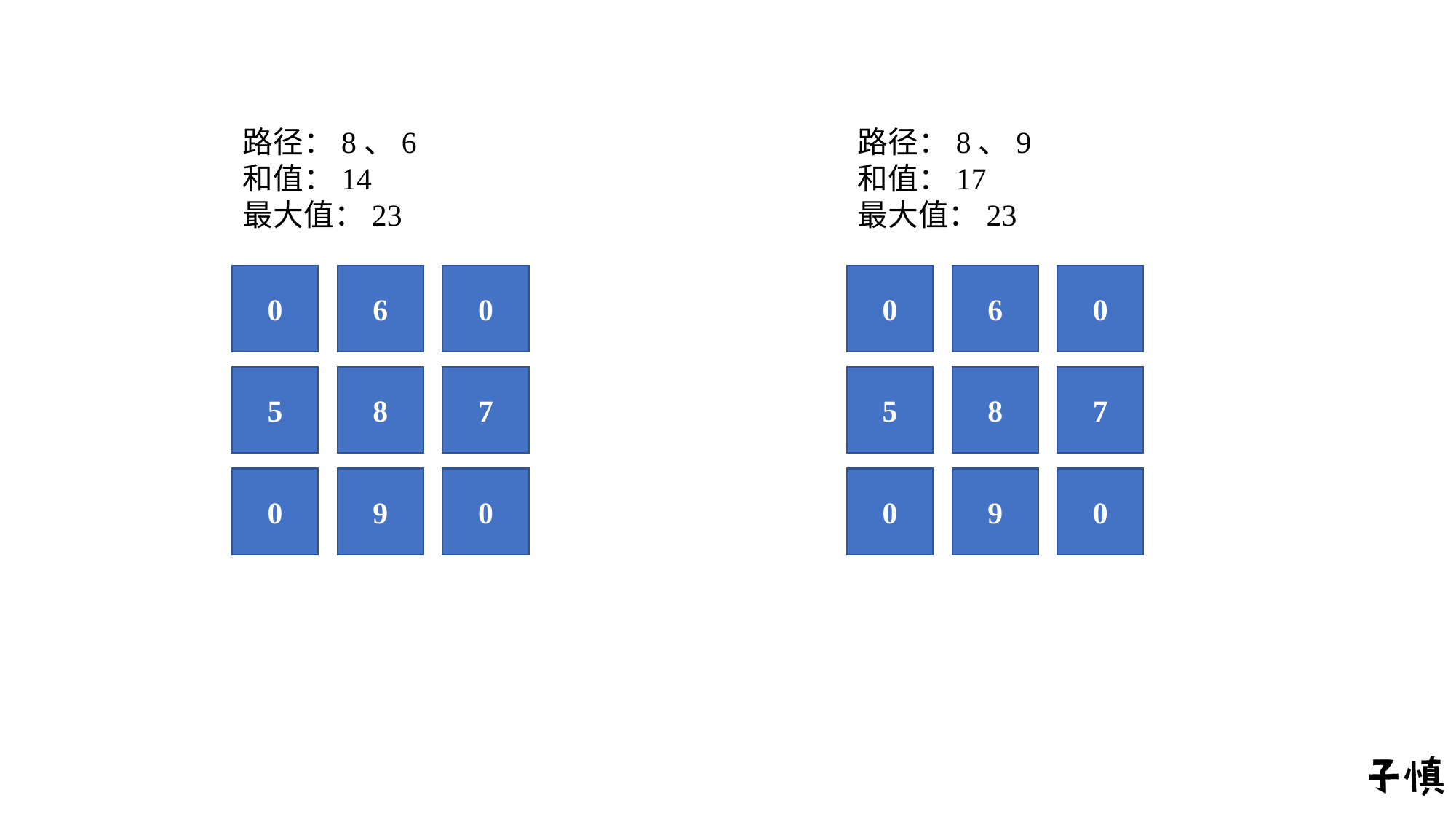

路径：8、9
和值：17
最大值：23
路径：8、6
和值：14
最大值：23
0
6
0
0
6
0
5
8
7
5
8
7
0
9
0
0
9
0